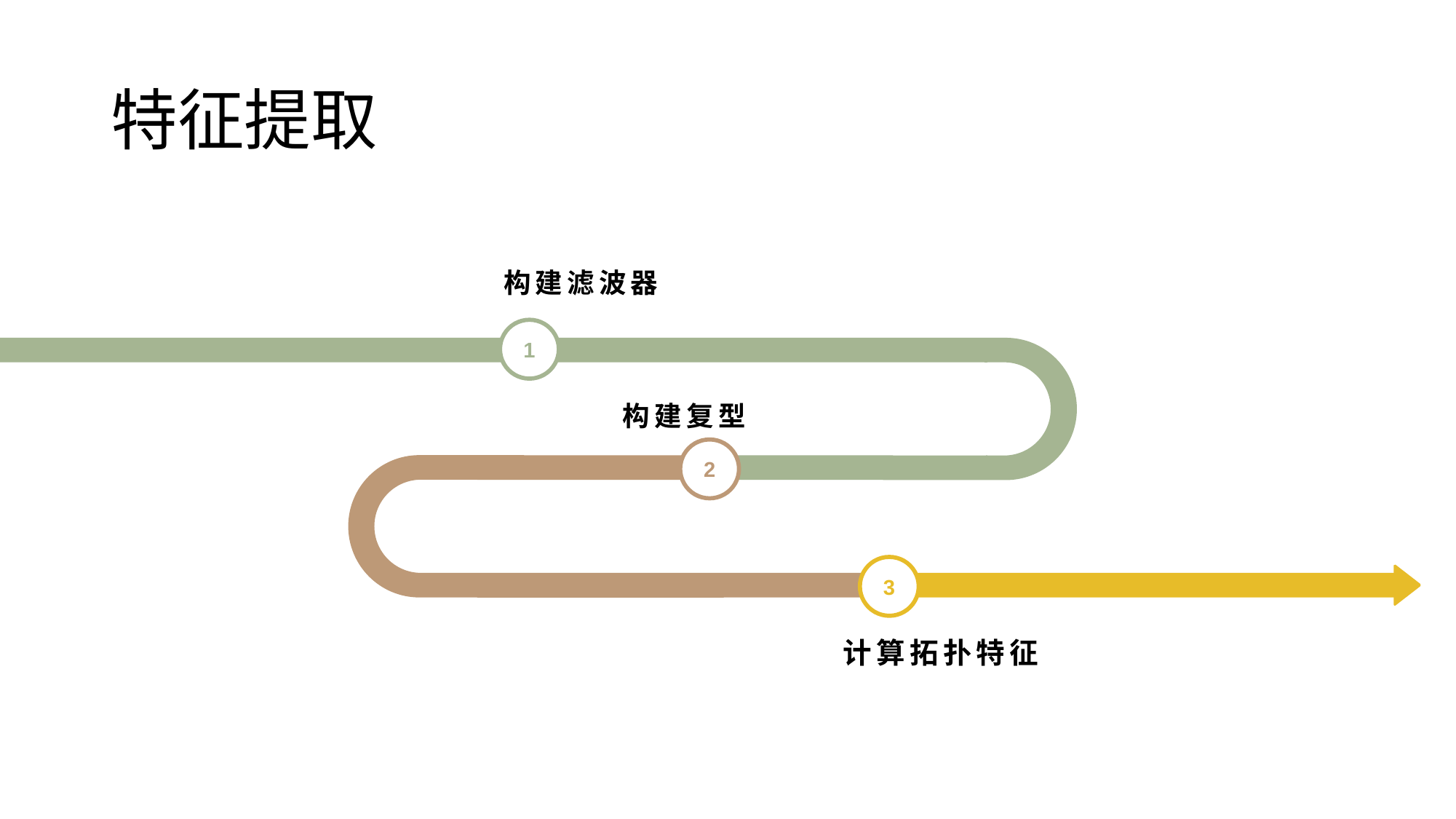

# 特征提取
构建滤波器
1

构建复型
2

3

计算拓扑特征